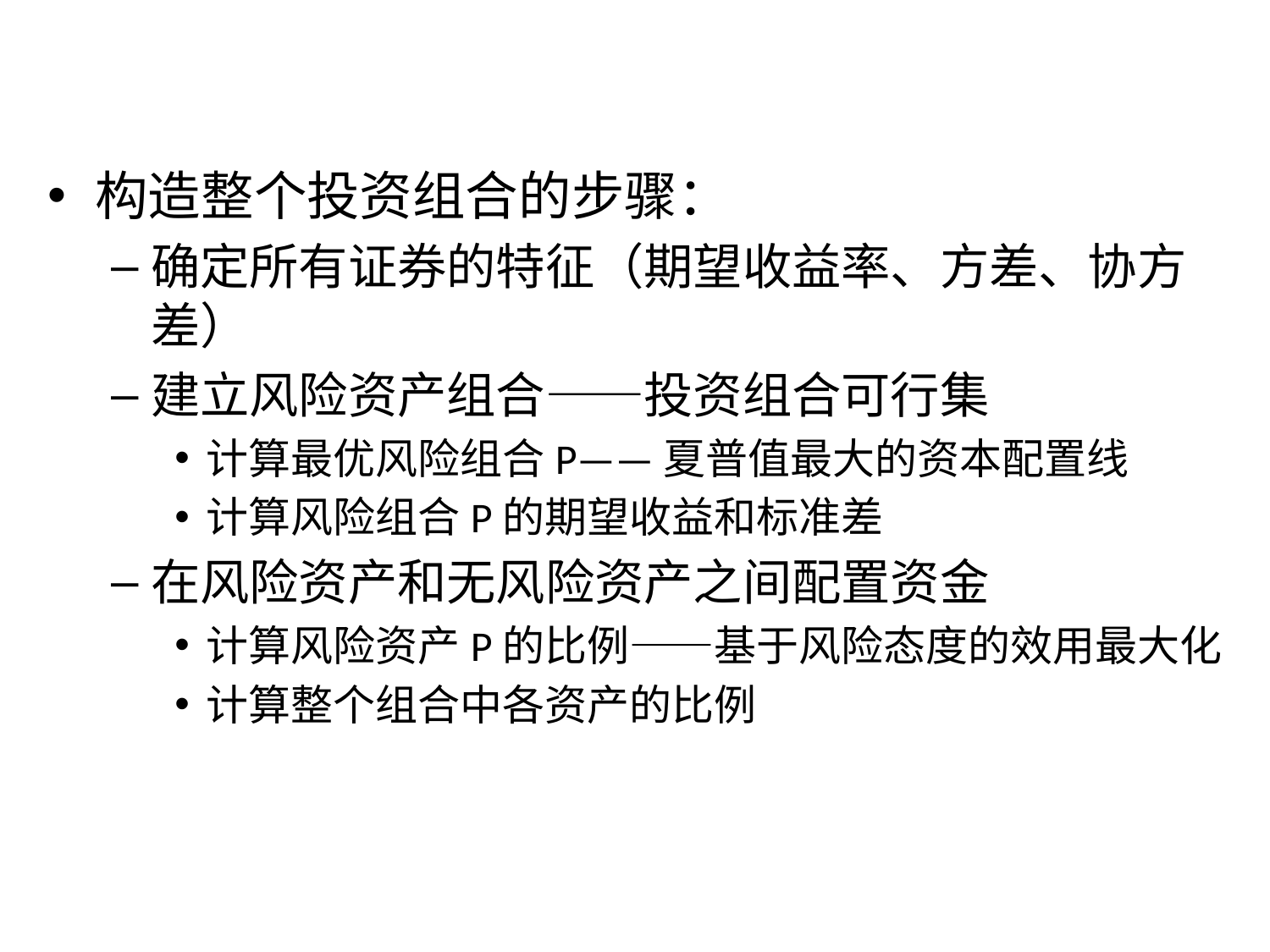

构造整个投资组合的步骤：
确定所有证券的特征（期望收益率、方差、协方差）
建立风险资产组合——投资组合可行集
计算最优风险组合P——夏普值最大的资本配置线
计算风险组合P的期望收益和标准差
在风险资产和无风险资产之间配置资金
计算风险资产P的比例——基于风险态度的效用最大化
计算整个组合中各资产的比例